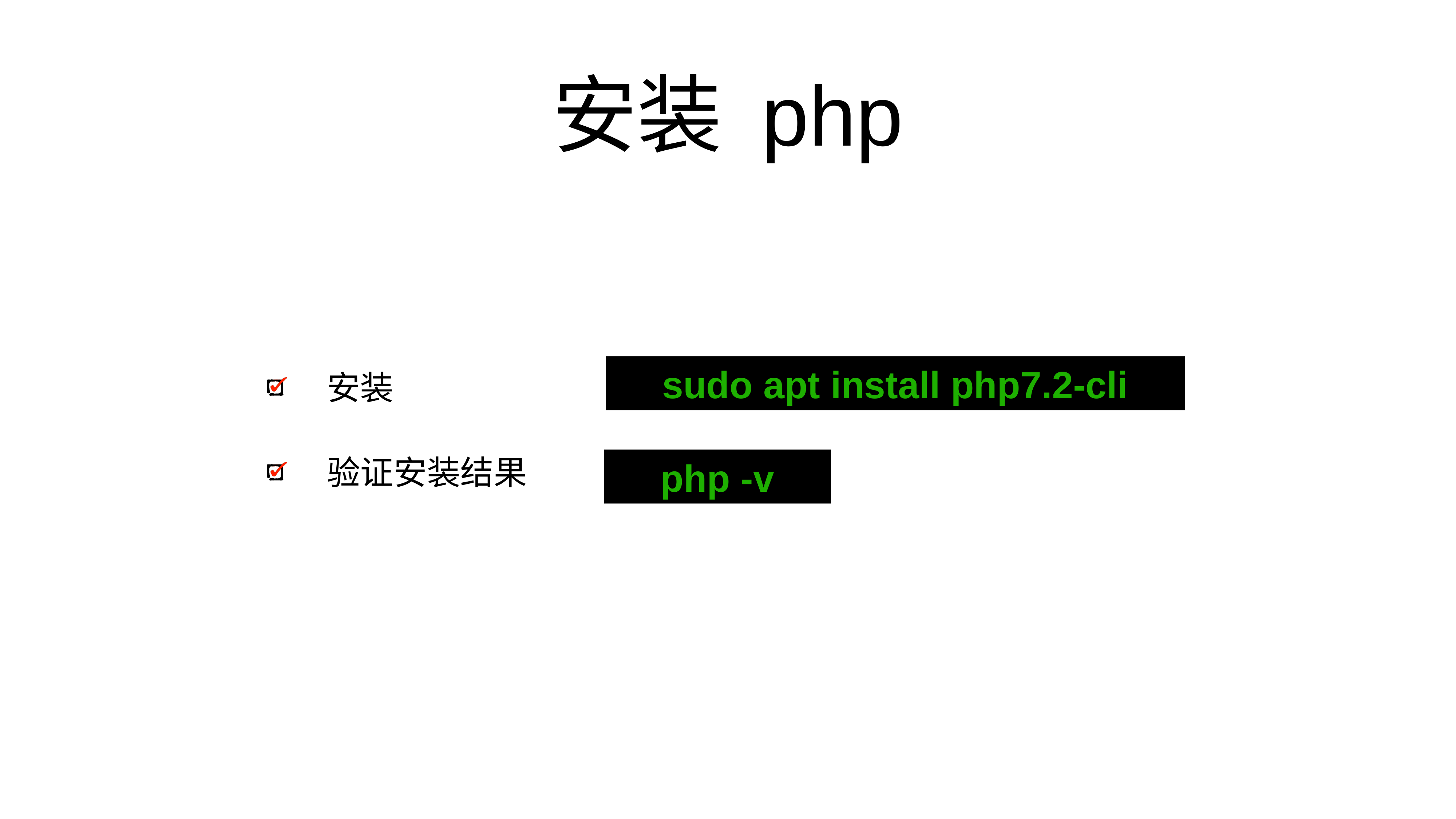

# 安装 php
安装
验证安装结果
sudo apt install php7.2-cli
php -v